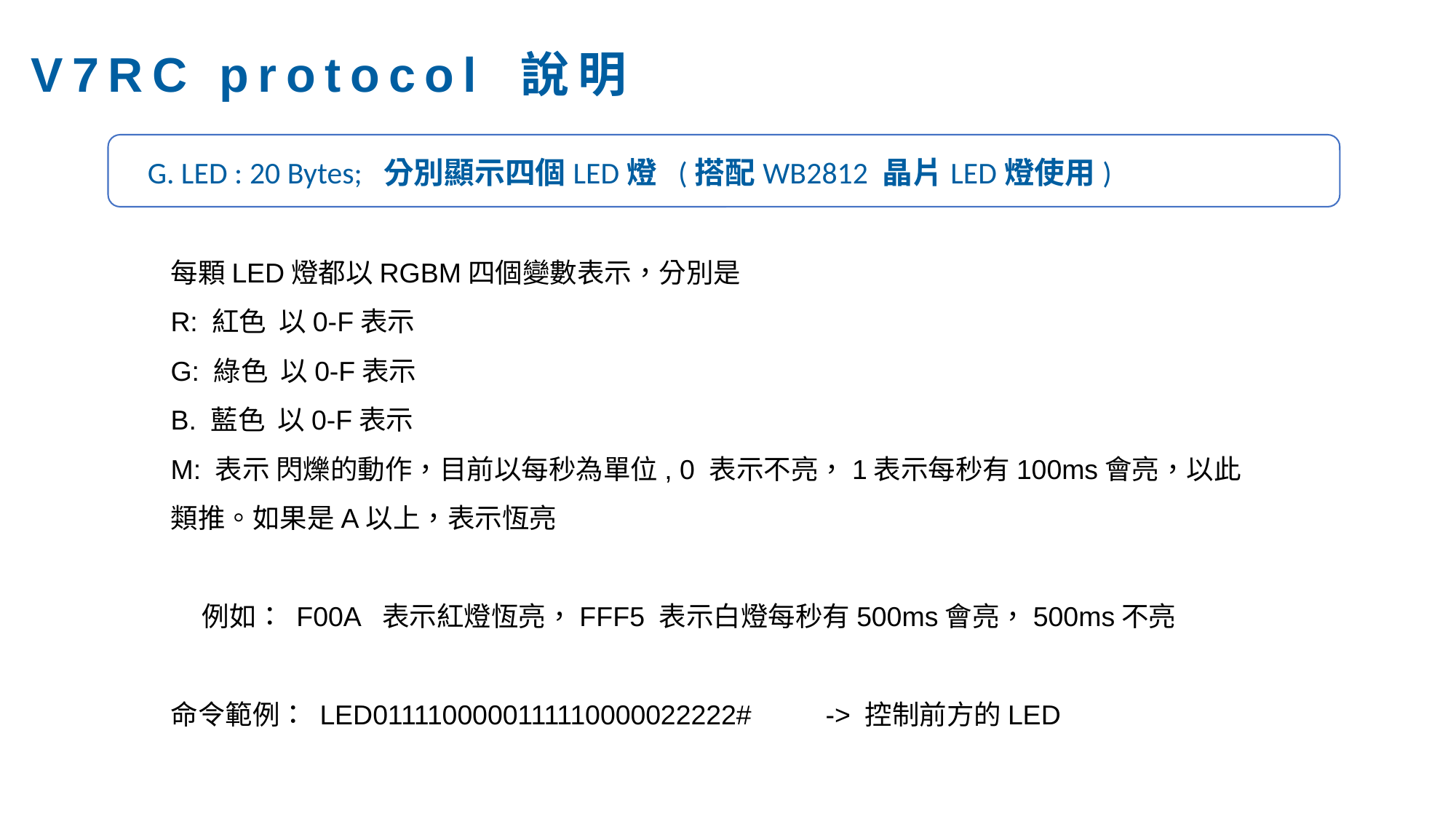

V7RC protocol 說明

G. LED : 20 Bytes;  分別顯示四個LED燈  (搭配WB2812 晶片LED燈使用)
每顆LED燈都以RGBM四個變數表示，分別是
R: 紅色  以0-F表示
G: 綠色  以0-F表示
B. 藍色  以0-F表示
M: 表示 閃爍的動作，目前以每秒為單位, 0 表示不亮，1表示每秒有100ms會亮，以此類推。如果是A以上，表示恆亮

    例如： F00A  表示紅燈恆亮，FFF5 表示白燈每秒有500ms會亮，500ms不亮

命令範例： LED0111100000111110000022222#	-> 控制前方的LED